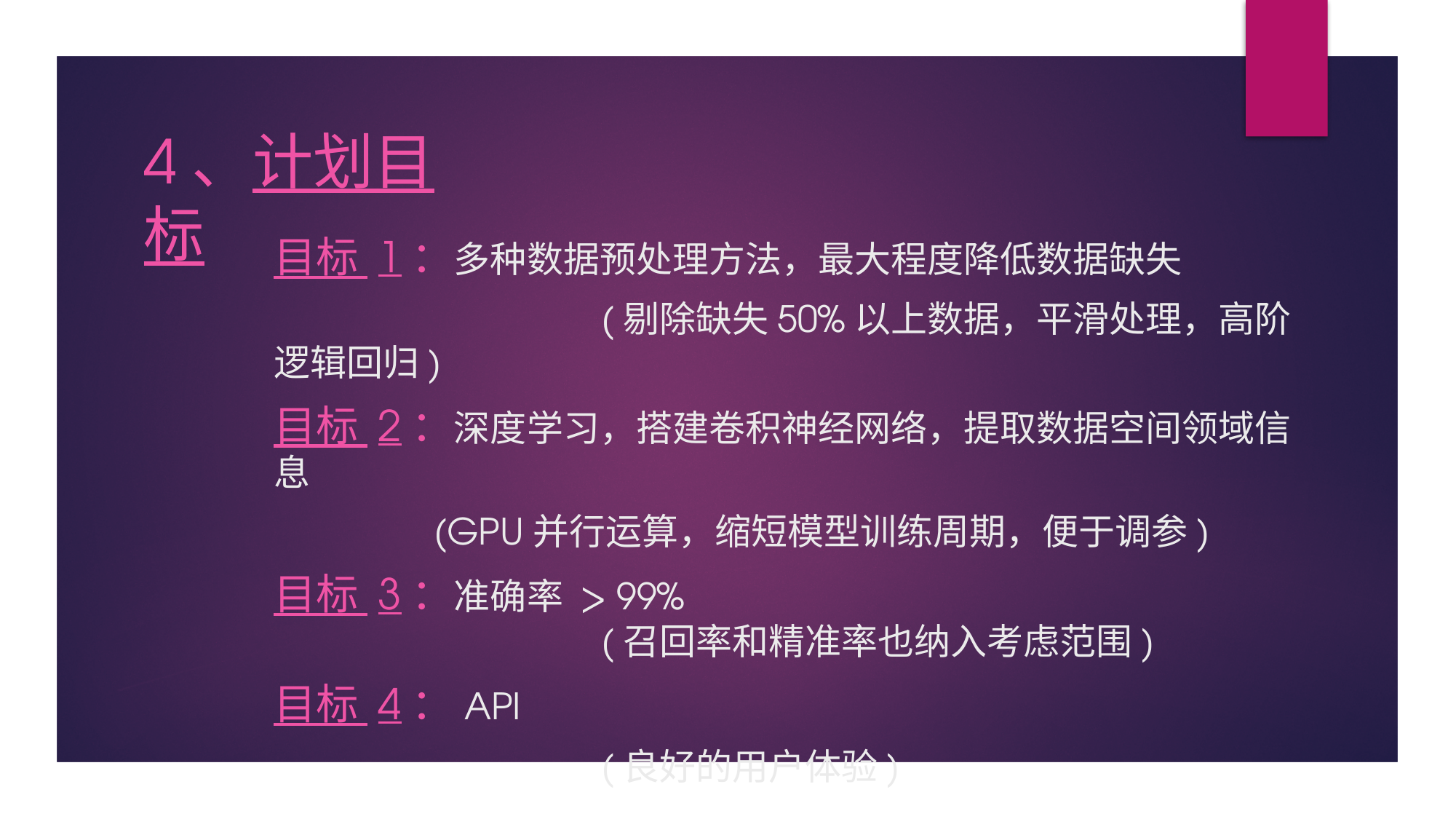

4、计划目标
目标 1：多种数据预处理方法，最大程度降低数据缺失
			(剔除缺失50%以上数据，平滑处理，高阶逻辑回归)
目标 2：深度学习，搭建卷积神经网络，提取数据空间领域信息
                (GPU并行运算，缩短模型训练周期，便于调参)
目标 3：准确率 > 99%
			(召回率和精准率也纳入考虑范围)
目标 4：API
			(良好的用户体验)